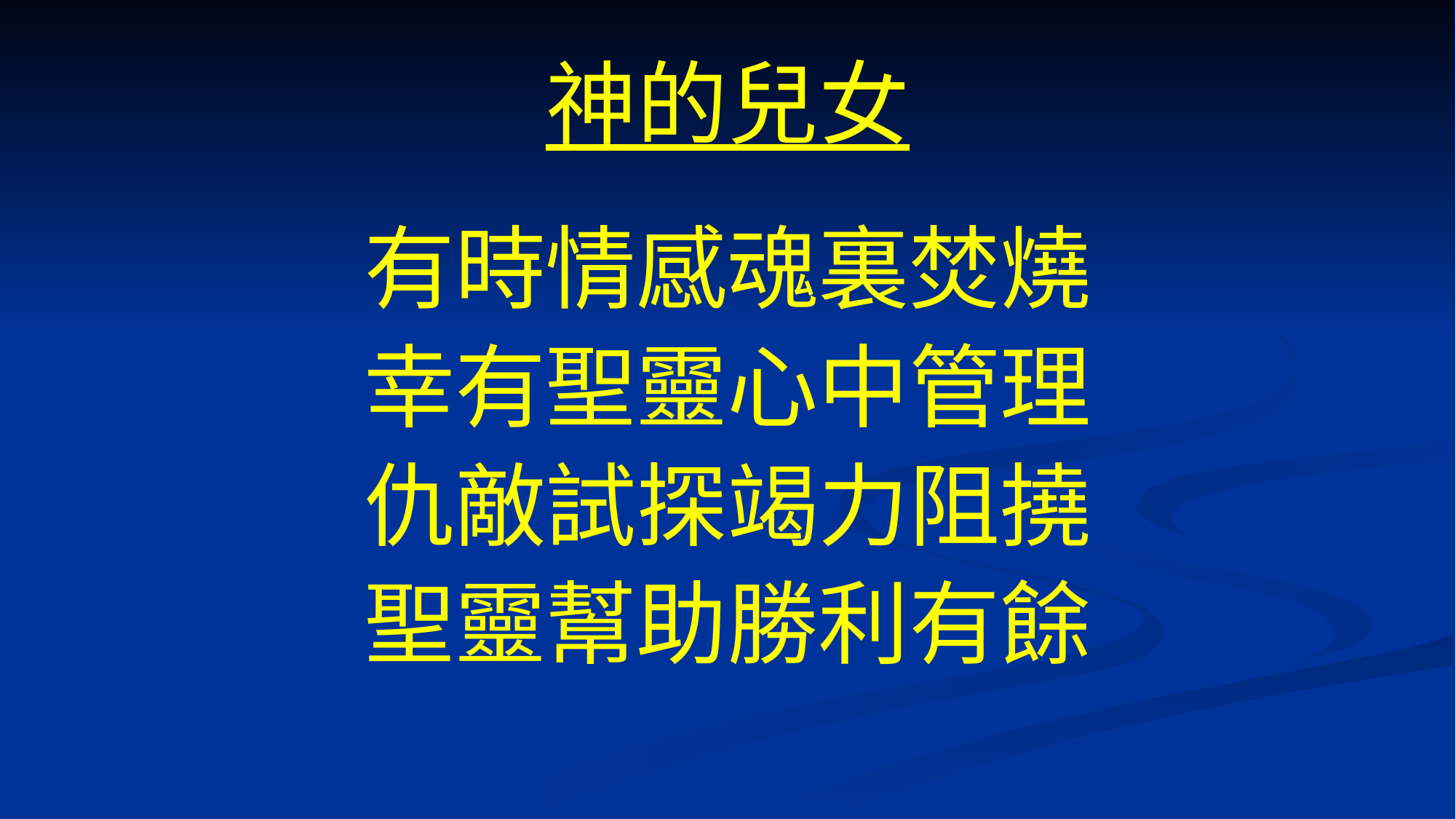

# 神的兒女
有時情感魂裏焚燒
幸有聖靈心中管理
仇敵試探竭力阻撓
聖靈幫助勝利有餘